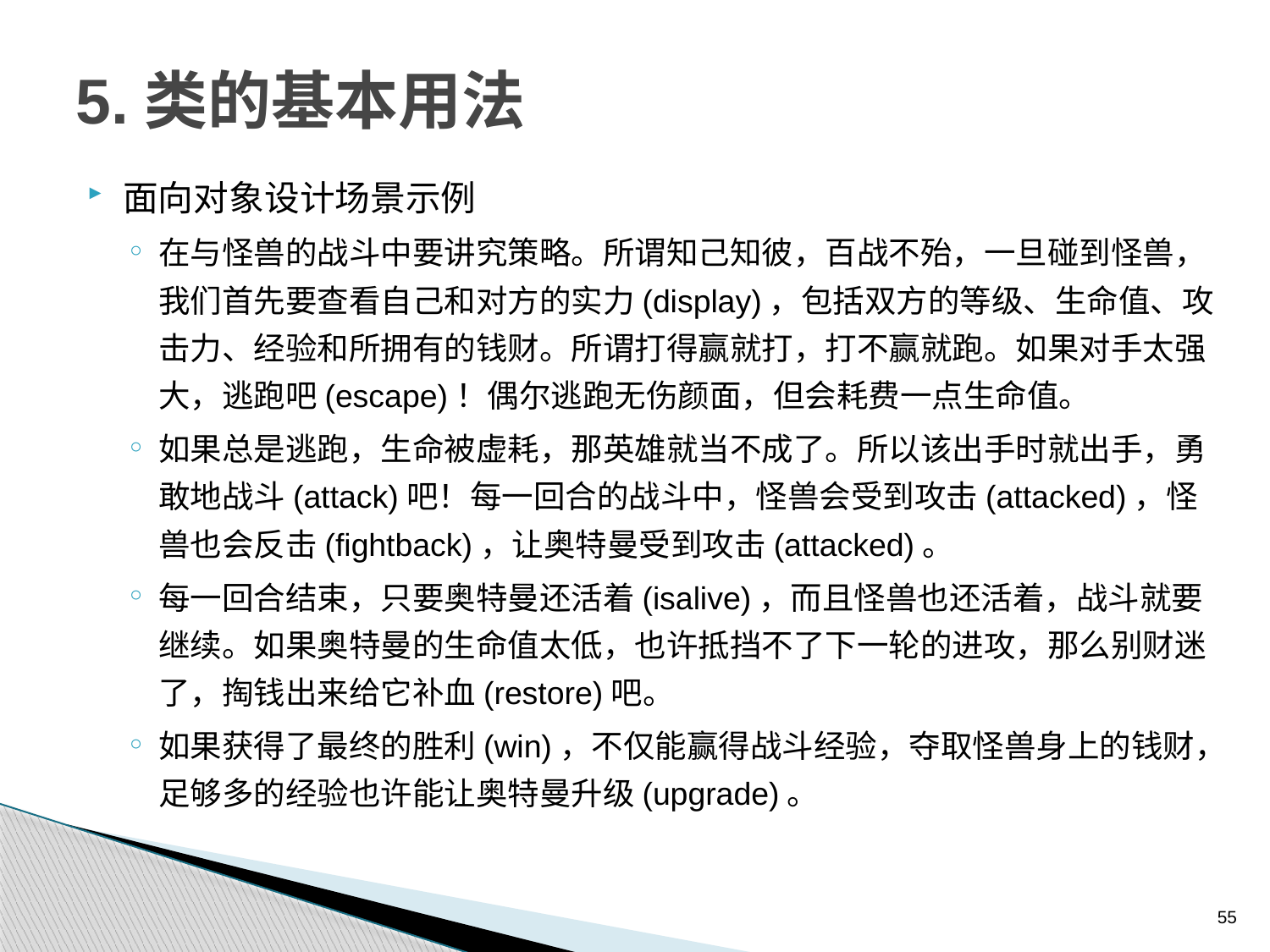

# 5.类的基本用法
面向对象设计场景示例
在与怪兽的战斗中要讲究策略。所谓知己知彼，百战不殆，一旦碰到怪兽，我们首先要查看自己和对方的实力(display)，包括双方的等级、生命值、攻击力、经验和所拥有的钱财。所谓打得赢就打，打不赢就跑。如果对手太强大，逃跑吧(escape)！偶尔逃跑无伤颜面，但会耗费一点生命值。
如果总是逃跑，生命被虚耗，那英雄就当不成了。所以该出手时就出手，勇敢地战斗(attack)吧！每一回合的战斗中，怪兽会受到攻击(attacked)，怪兽也会反击(fightback)，让奥特曼受到攻击(attacked)。
每一回合结束，只要奥特曼还活着(isalive)，而且怪兽也还活着，战斗就要继续。如果奥特曼的生命值太低，也许抵挡不了下一轮的进攻，那么别财迷了，掏钱出来给它补血(restore)吧。
如果获得了最终的胜利(win)，不仅能赢得战斗经验，夺取怪兽身上的钱财，足够多的经验也许能让奥特曼升级(upgrade)。

55